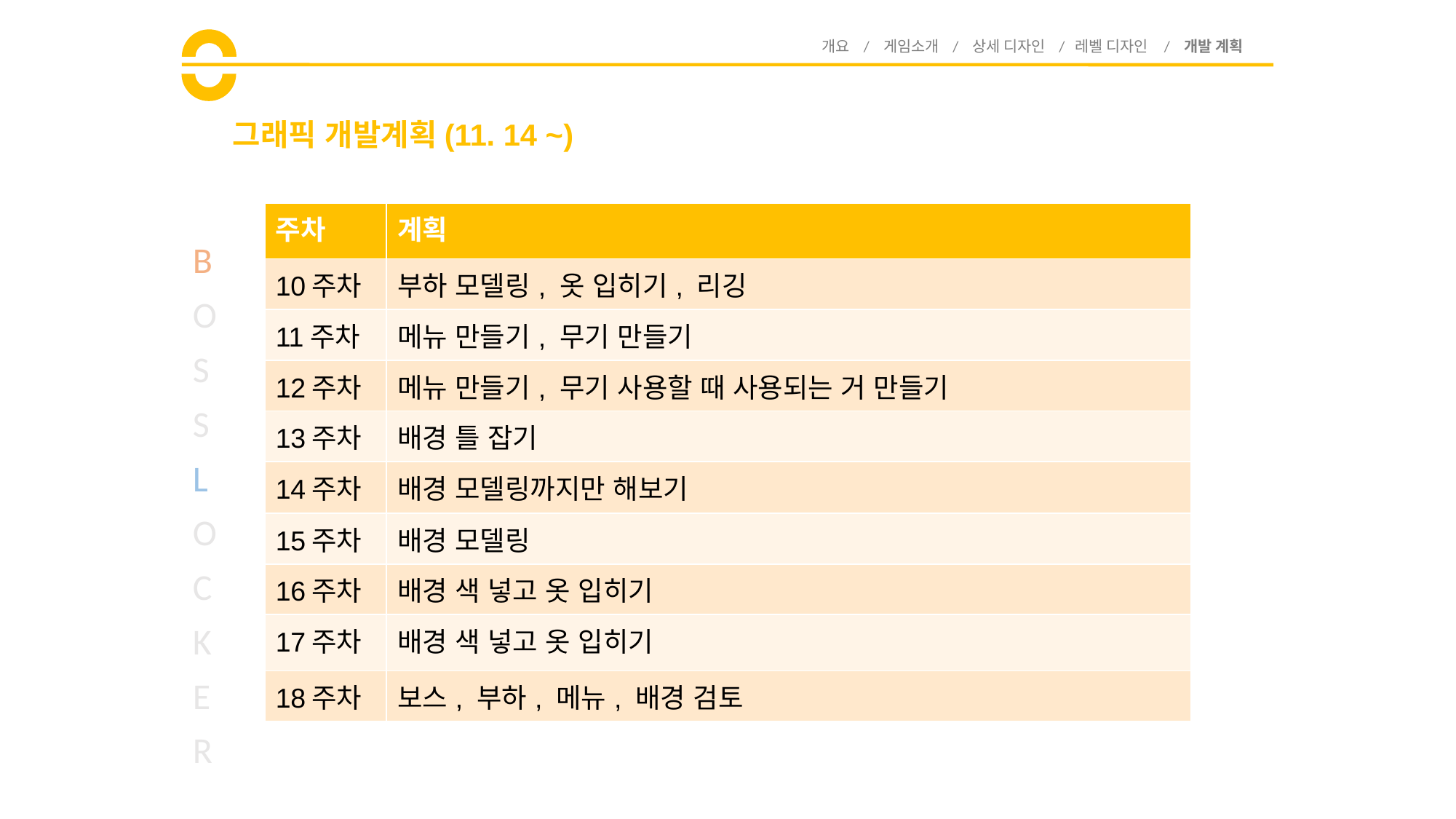

개요   /   게임소개   /   상세 디자인   /  레벨 디자인   /   개발 계획

# 그래픽 개발계획(11. 14 ~)

| 주차 | 계획 |
| --- | --- |
| 10주차 | 부하 모델링, 옷 입히기, 리깅 |
| 11주차 | 메뉴 만들기, 무기 만들기 |
| 12주차 | 메뉴 만들기, 무기 사용할 때 사용되는 거 만들기 |
| 13주차 | 배경 틀 잡기 |
| 14주차 | 배경 모델링까지만 해보기 |
| 15주차 | 배경 모델링 |
| 16주차 | 배경 색 넣고 옷 입히기 |
| 17주차 | 배경 색 넣고 옷 입히기 |
| 18주차 | 보스, 부하, 메뉴, 배경 검토 |
B
O
S
S
L
O
C
K
E
R